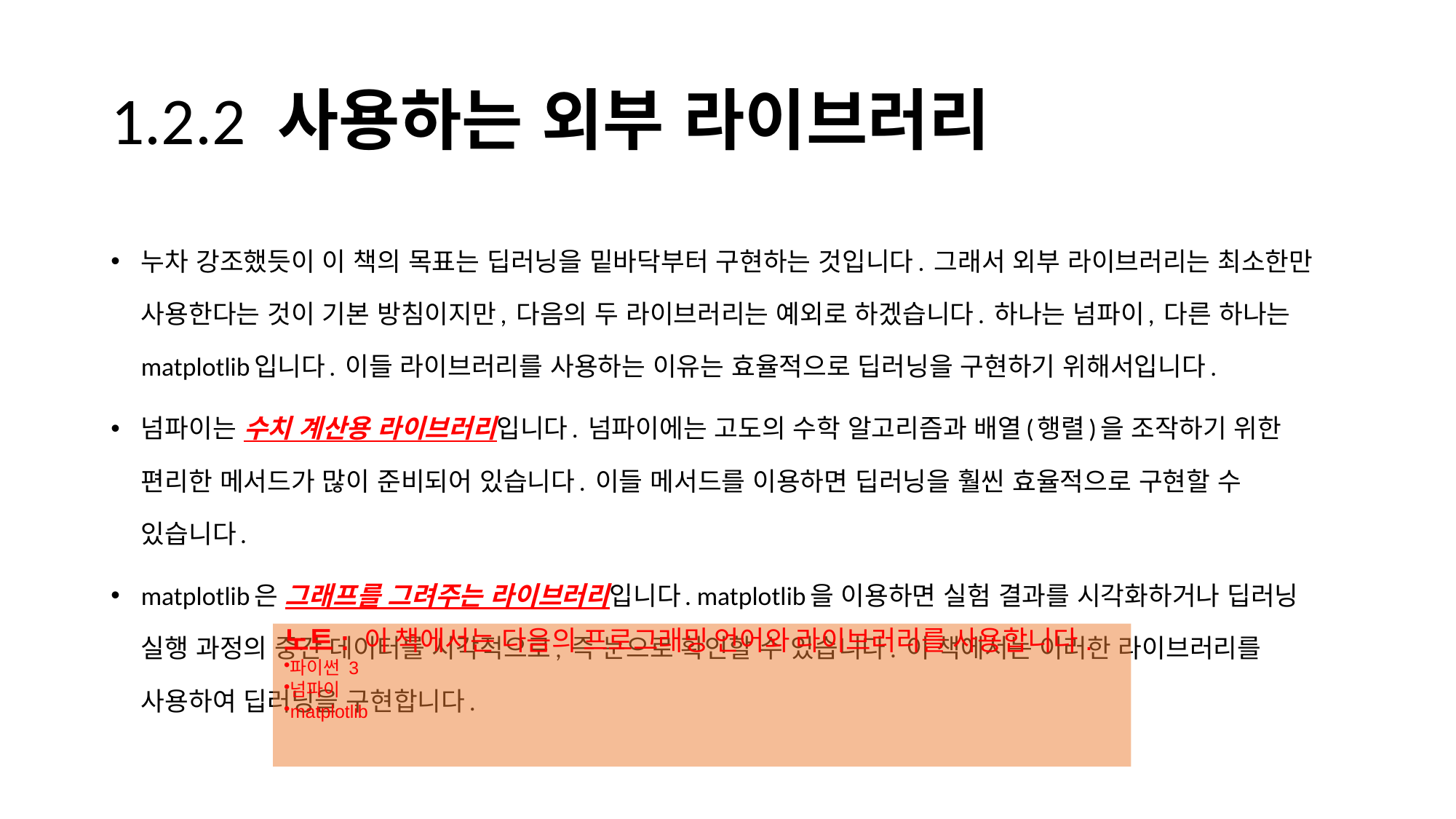

# 1.2.2 사용하는 외부 라이브러리
누차 강조했듯이 이 책의 목표는 딥러닝을 밑바닥부터 구현하는 것입니다. 그래서 외부 라이브러리는 최소한만 사용한다는 것이 기본 방침이지만, 다음의 두 라이브러리는 예외로 하겠습니다. 하나는 넘파이, 다른 하나는 matplotlib입니다. 이들 라이브러리를 사용하는 이유는 효율적으로 딥러닝을 구현하기 위해서입니다.
넘파이는 수치 계산용 라이브러리입니다. 넘파이에는 고도의 수학 알고리즘과 배열(행렬)을 조작하기 위한 편리한 메서드가 많이 준비되어 있습니다. 이들 메서드를 이용하면 딥러닝을 훨씬 효율적으로 구현할 수 있습니다.
matplotlib은 그래프를 그려주는 라이브러리입니다. matplotlib을 이용하면 실험 결과를 시각화하거나 딥러닝 실행 과정의 중간 데이터를 시각적으로, 즉 눈으로 확인할 수 있습니다. 이 책에서는 이러한 라이브러리를 사용하여 딥러닝을 구현합니다.
노트: 이 책에서는 다음의 프로그래밍 언어와 라이브러리를 사용합니다.
파이썬 3
넘파이
matplotlib